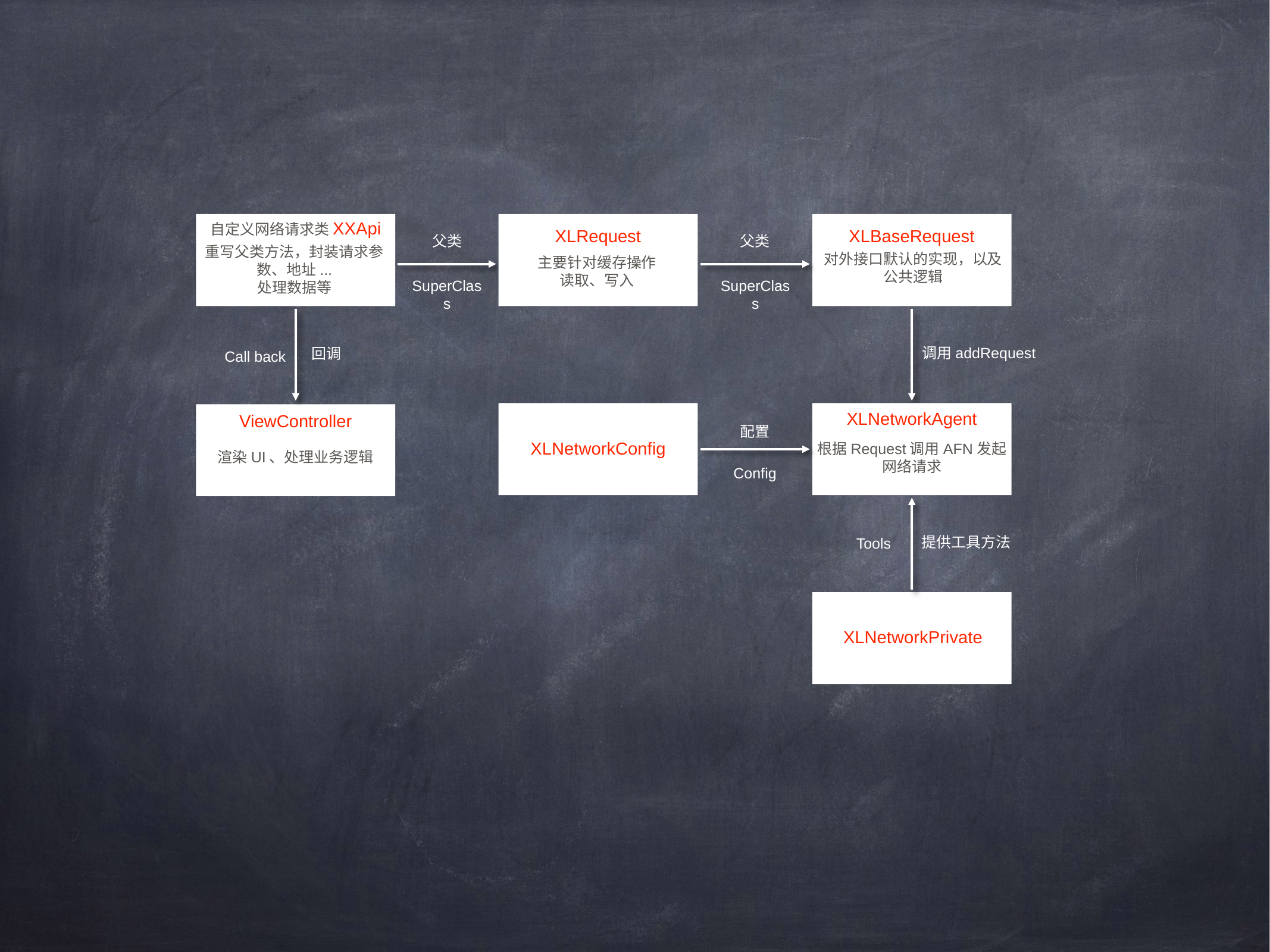

自定义网络请求类XXApi

XLRequest
XLBaseRequest
父类
父类
重写父类方法，封装请求参数、地址...
处理数据等
对外接口默认的实现，以及公共逻辑
主要针对缓存操作
读取、写入

SuperClass
SuperClass

调用addRequest
回调
Call back

XLNetworkAgent

ViewController
配置
XLNetworkConfig
根据Request调用AFN发起网络请求
渲染UI、处理业务逻辑

Config

提供工具方法
Tools

XLNetworkPrivate